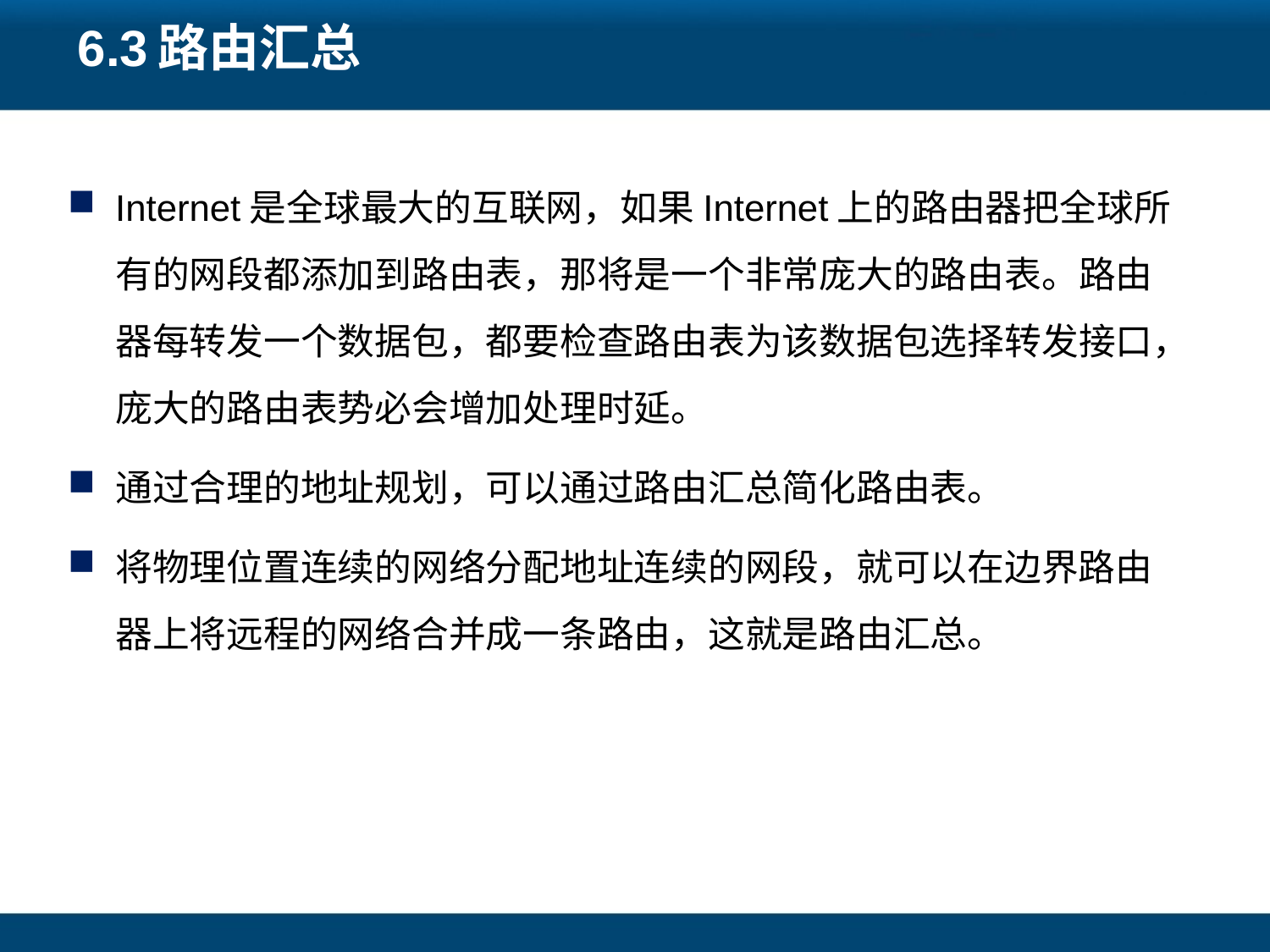

# 6.3路由汇总
Internet是全球最大的互联网，如果Internet上的路由器把全球所有的网段都添加到路由表，那将是一个非常庞大的路由表。路由器每转发一个数据包，都要检查路由表为该数据包选择转发接口，庞大的路由表势必会增加处理时延。
通过合理的地址规划，可以通过路由汇总简化路由表。
将物理位置连续的网络分配地址连续的网段，就可以在边界路由器上将远程的网络合并成一条路由，这就是路由汇总。